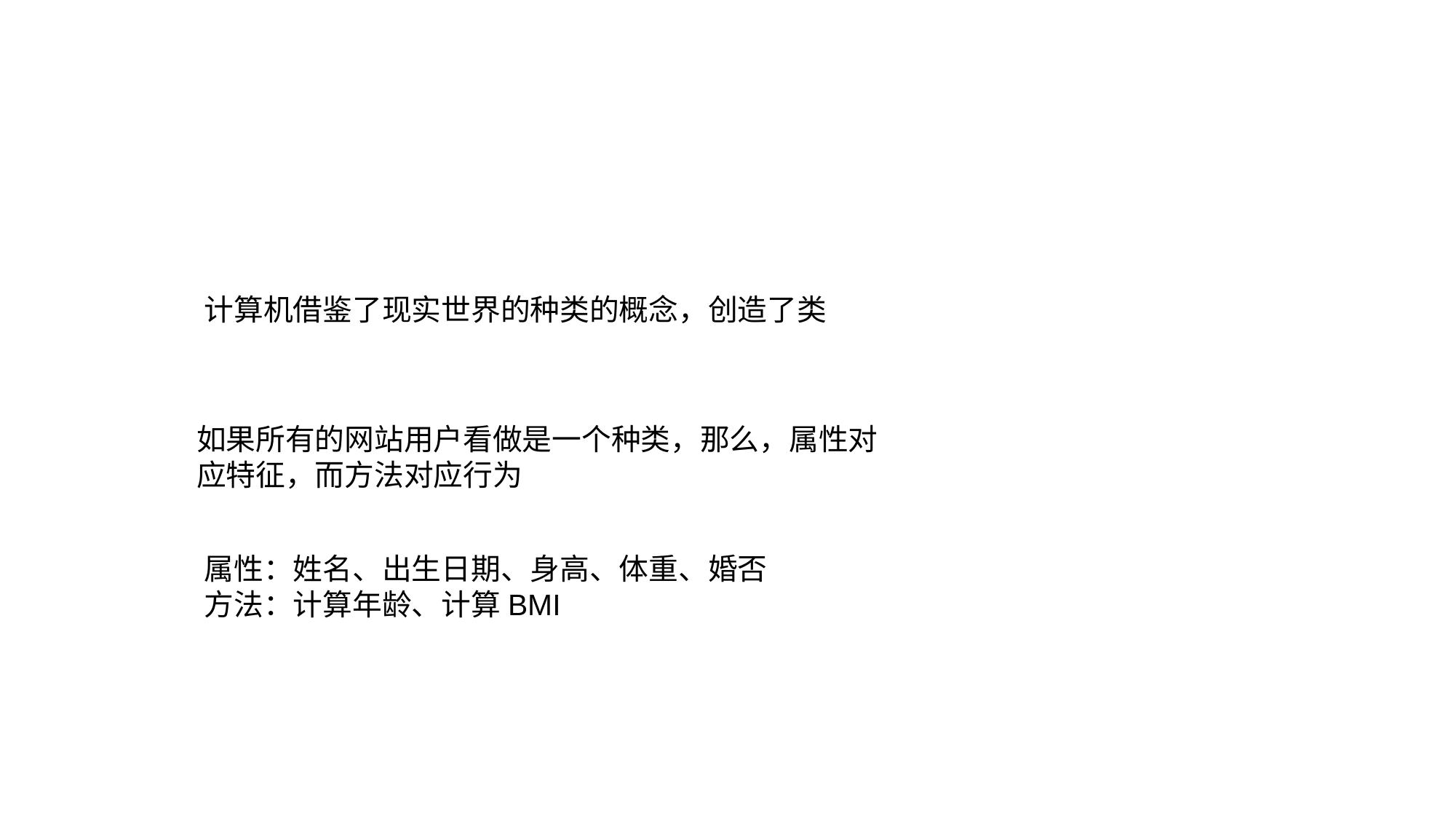

计算机借鉴了现实世界的种类的概念，创造了类

如果所有的网站用户看做是一个种类，那么，属性对应特征，而方法对应行为
属性：姓名、出生日期、身高、体重、婚否
方法：计算年龄、计算BMI